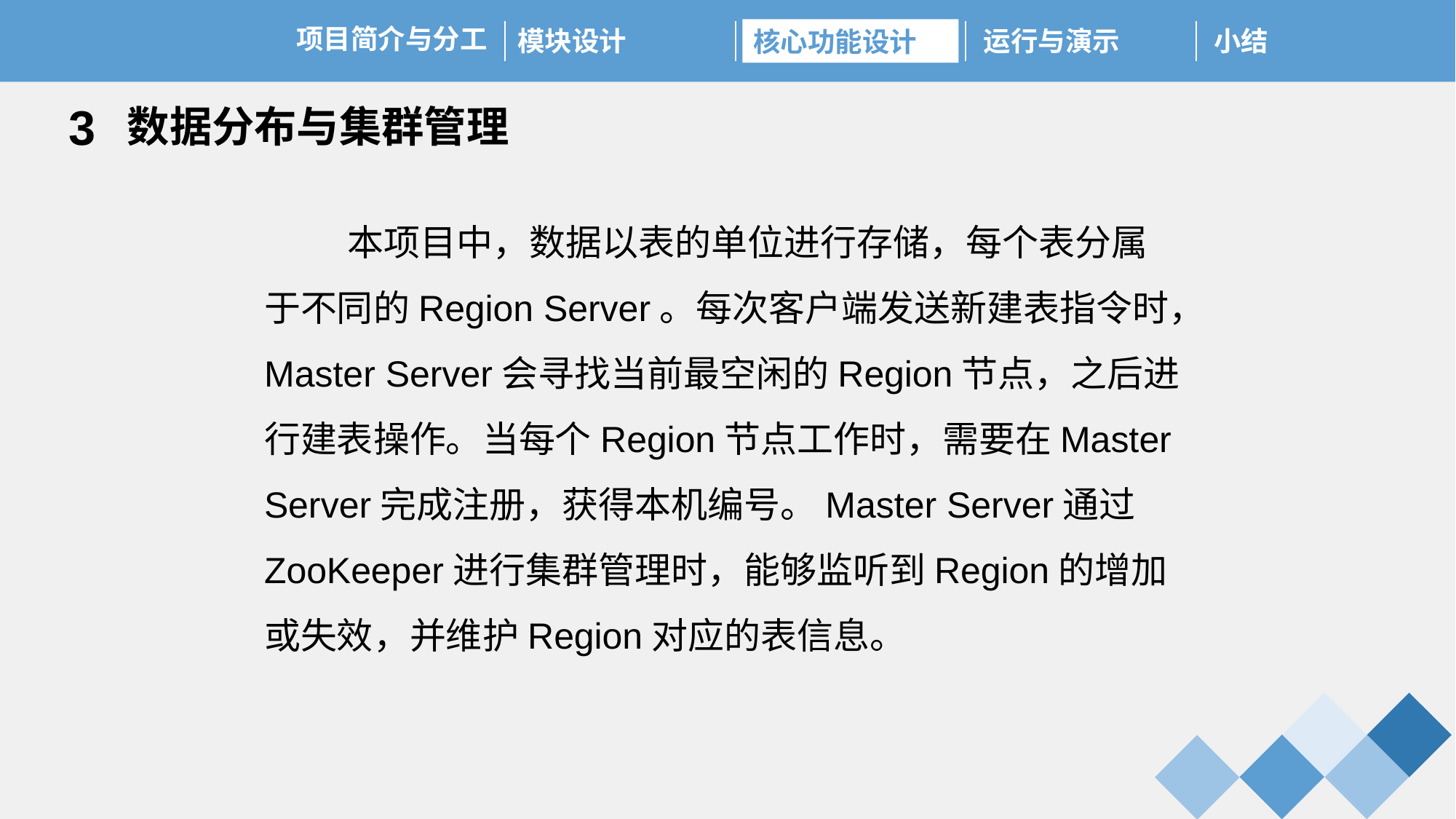

项目简介与分工
模块设计
运行与演示
小结
核心功能设计
3
 数据分布与集群管理
     本项目中，数据以表的单位进行存储，每个表分属于不同的Region Server。每次客户端发送新建表指令时，Master Server会寻找当前最空闲的Region节点，之后进行建表操作。当每个Region节点工作时，需要在Master Server完成注册，获得本机编号。Master Server通过ZooKeeper进行集群管理时，能够监听到Region的增加或失效，并维护Region对应的表信息。